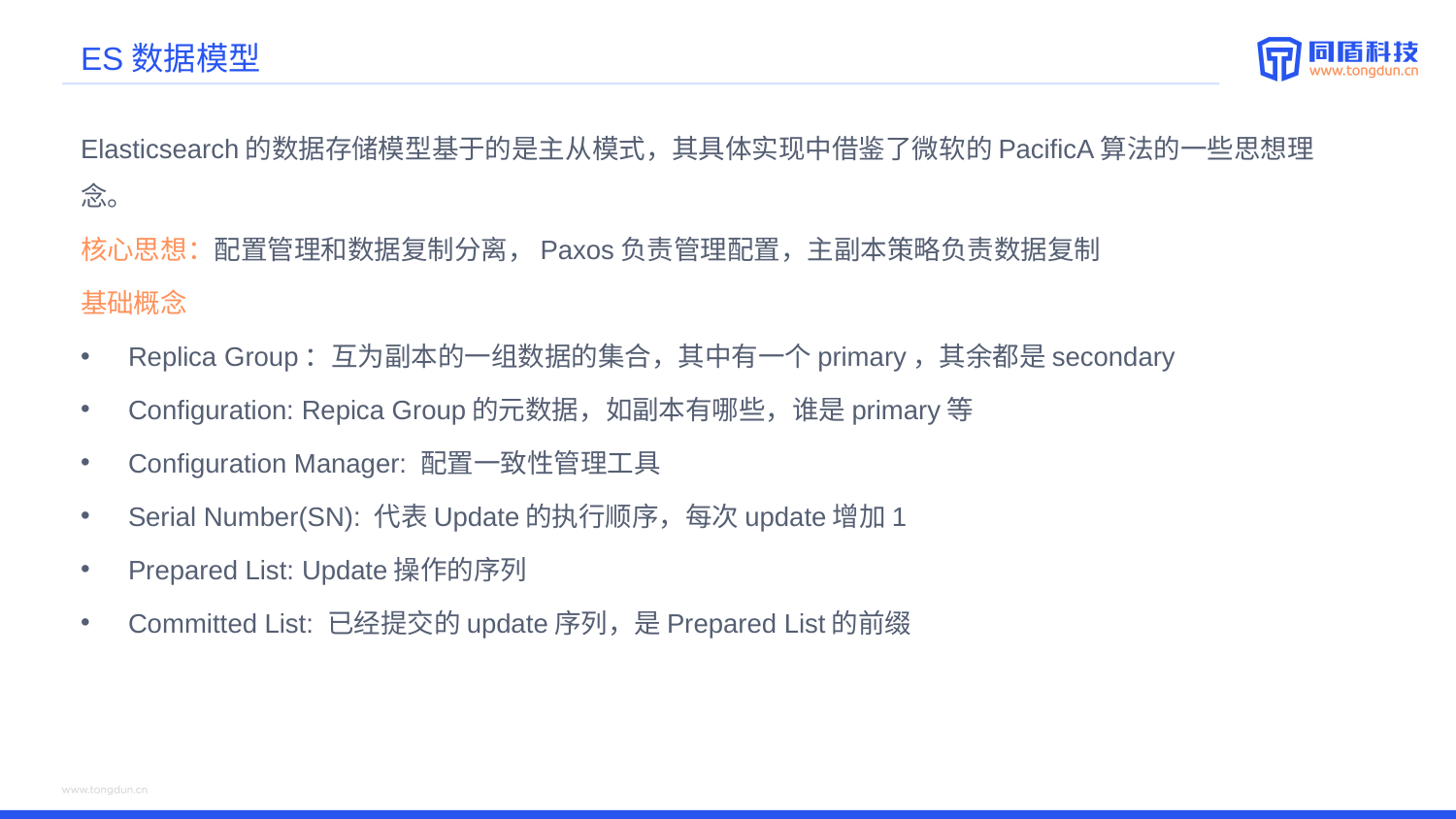

# ES数据模型
Elasticsearch的数据存储模型基于的是主从模式，其具体实现中借鉴了微软的PacificA算法的一些思想理念。
核心思想：配置管理和数据复制分离，Paxos负责管理配置，主副本策略负责数据复制
基础概念
Replica Group：互为副本的一组数据的集合，其中有一个primary，其余都是secondary
Configuration: Repica Group的元数据，如副本有哪些，谁是primary等
Configuration Manager: 配置一致性管理工具
Serial Number(SN): 代表Update的执行顺序，每次update增加1
Prepared List: Update操作的序列
Committed List: 已经提交的update序列，是Prepared List的前缀